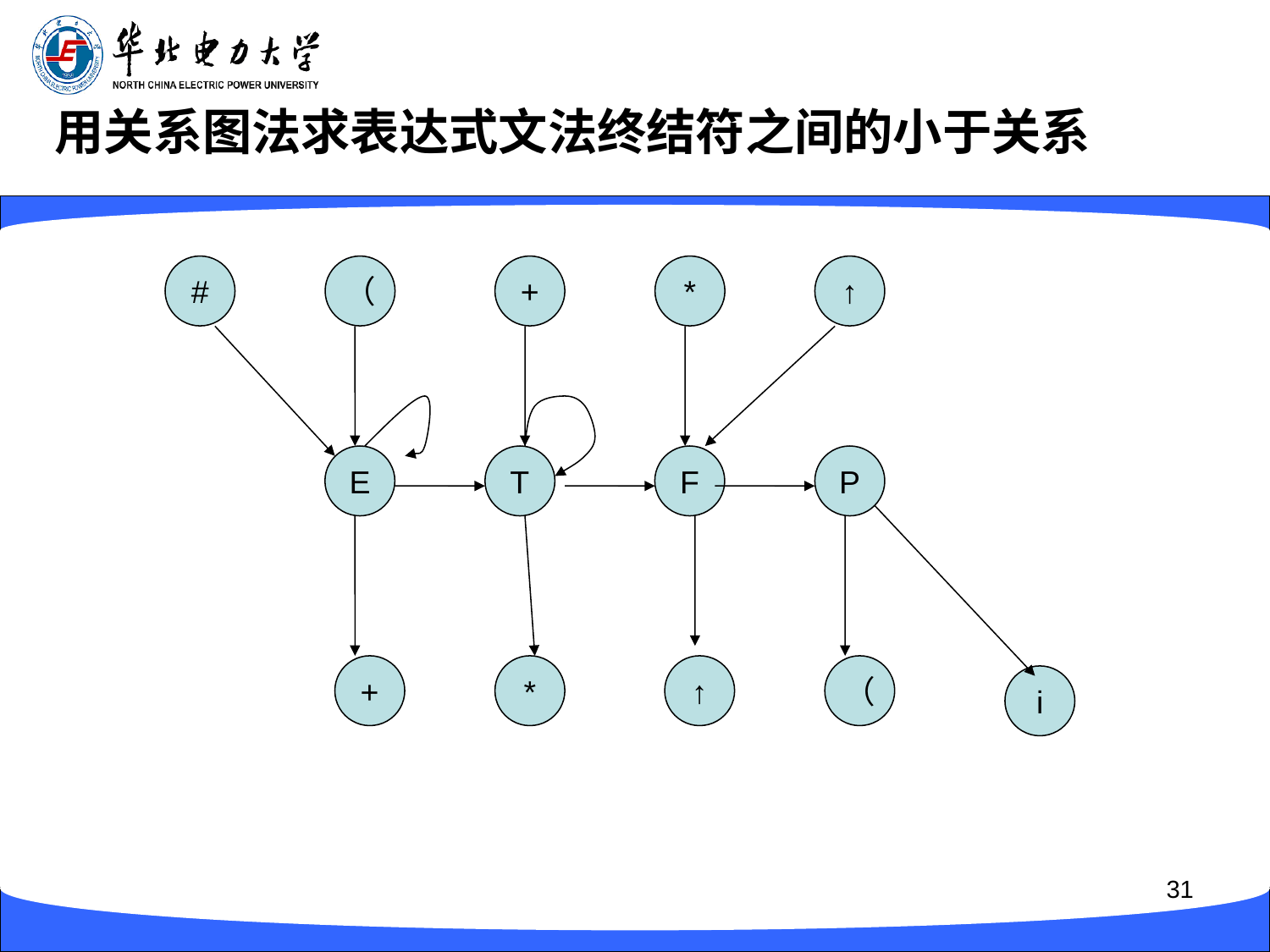

# 用关系图法求表达式文法终结符之间的小于关系
#
（
+
*
↑

E
T
F
P

+
*
↑
（
i
31